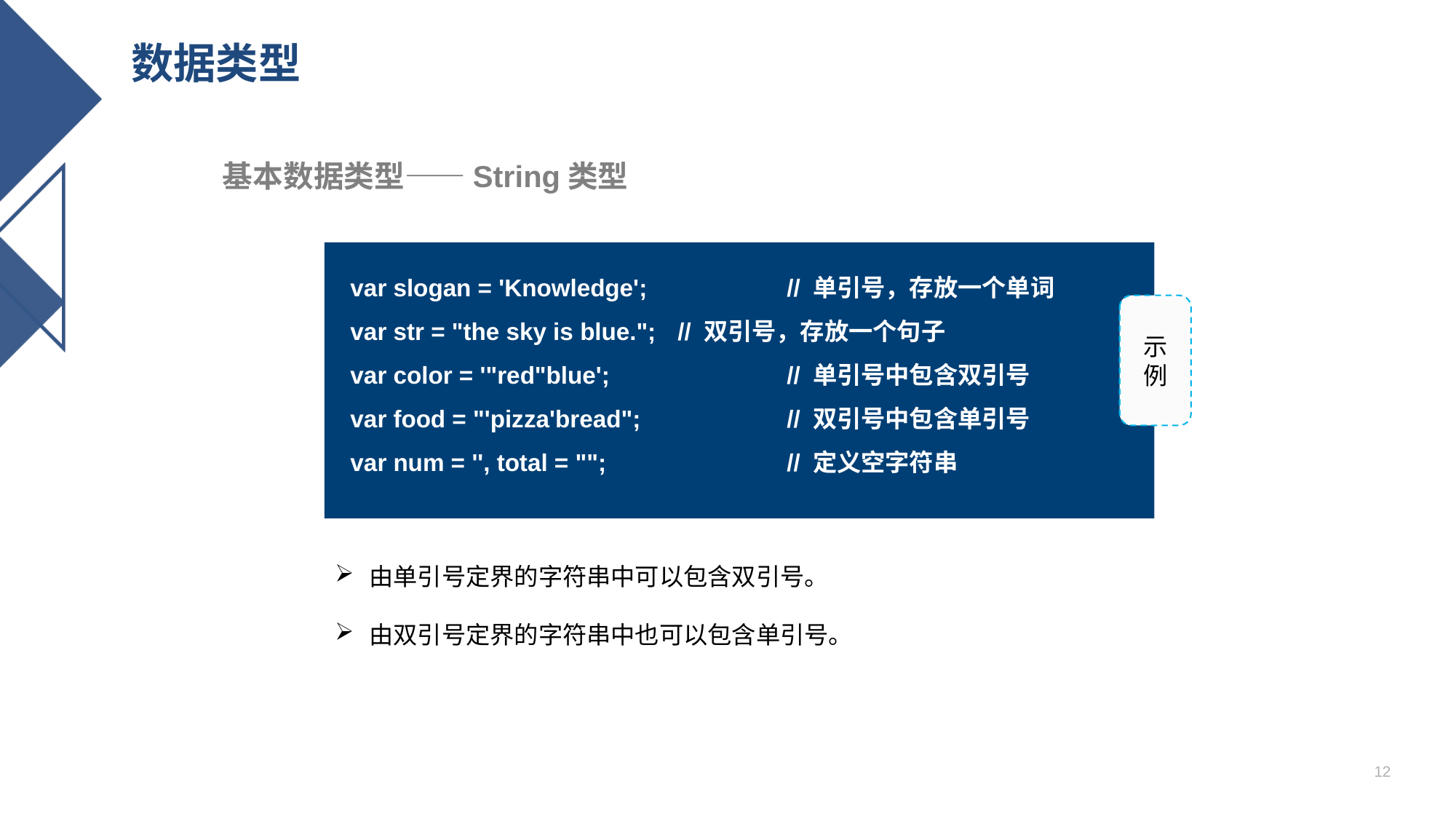

# 数据类型
基本数据类型——String类型

var slogan = 'Knowledge';		// 单引号，存放一个单词
var str = "the sky is blue."; 	// 双引号，存放一个句子
var color = '"red"blue'; 		// 单引号中包含双引号
var food = "'pizza'bread";		// 双引号中包含单引号
var num = '', total = "";		// 定义空字符串
示例
由单引号定界的字符串中可以包含双引号。
由双引号定界的字符串中也可以包含单引号。
12